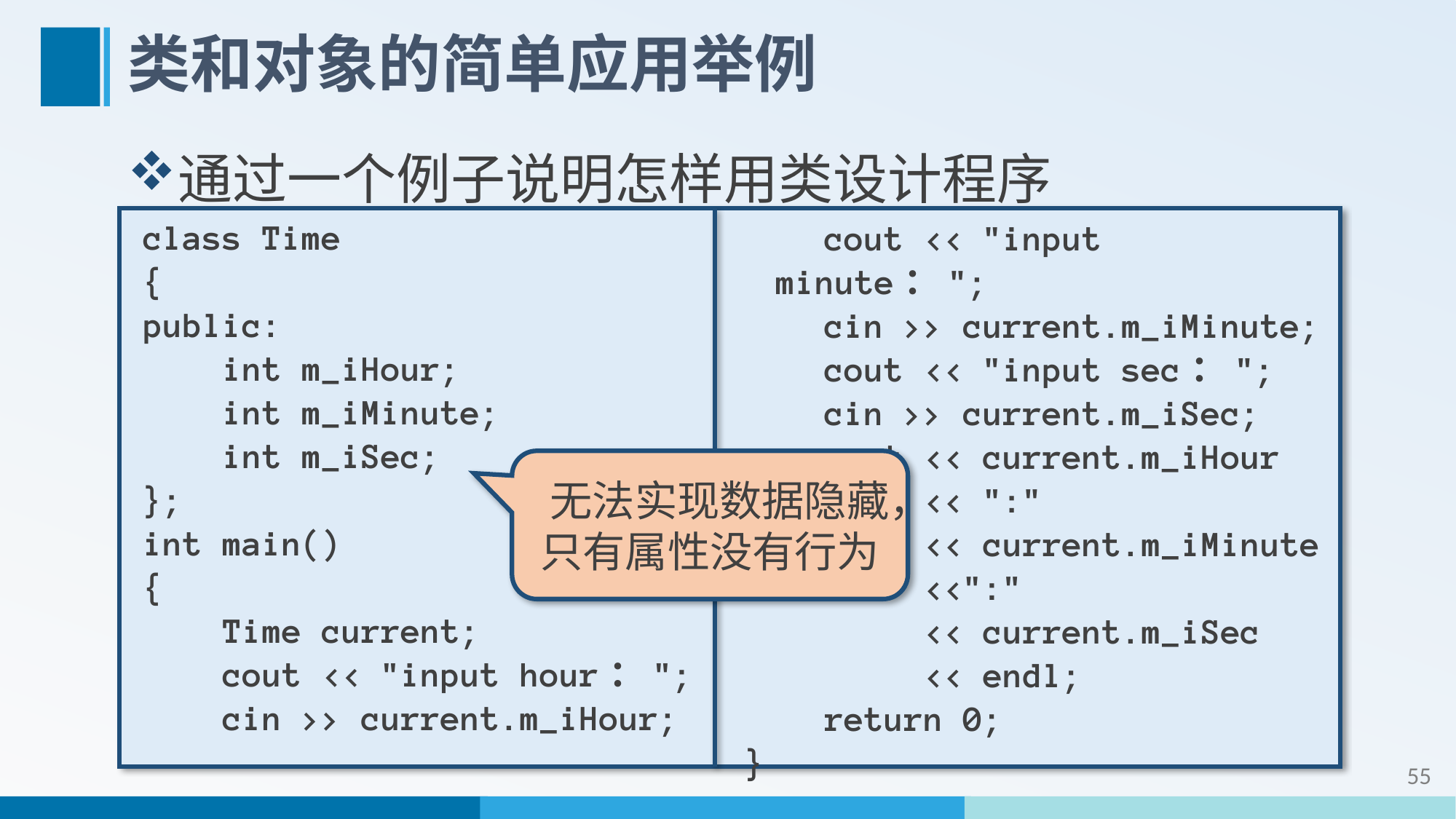

# 类和对象的简单应用举例
通过一个例子说明怎样用类设计程序

class Time
{
public:
    int m_iHour;
    int m_iMinute;
    int m_iSec;
};
int main()
{
    Time current;
    cout << "input hour：";
    cin >> current.m_iHour;

    cout << "input minute：";
    cin >> current.m_iMinute;
    cout << "input sec：";
    cin >> current.m_iSec;
    cout << current.m_iHour
         << ":"
         << current.m_iMinute
         <<":"
         << current.m_iSec
         << endl;
    return 0;
}
 无法实现数据隐藏，只有属性没有行为